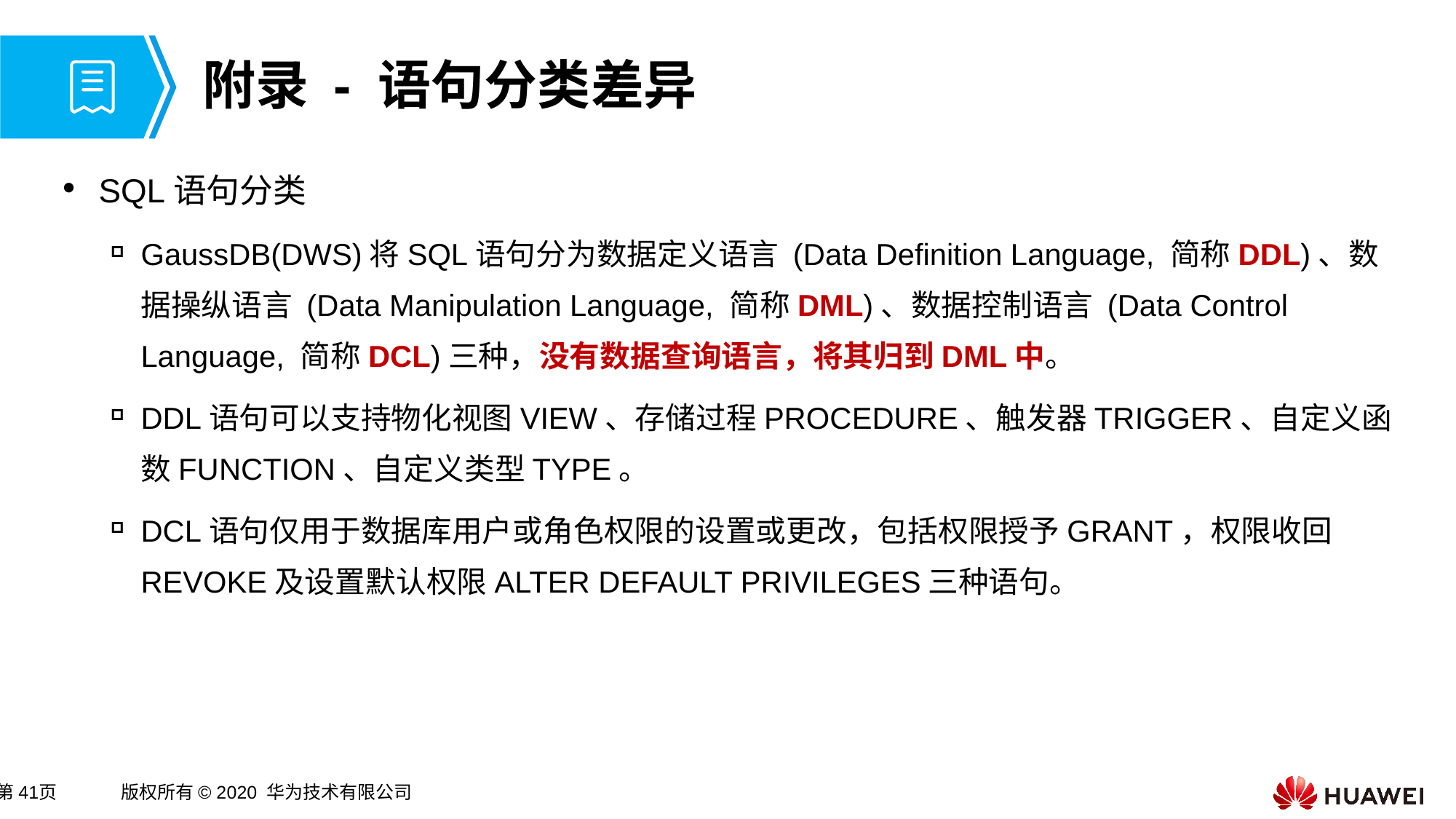

# 附录 - 语句分类差异
SQL语句分类
GaussDB(DWS)将SQL语句分为数据定义语言 (Data Definition Language, 简称DDL)、数据操纵语言 (Data Manipulation Language, 简称DML)、数据控制语言 (Data Control Language, 简称DCL)三种，没有数据查询语言，将其归到DML中。
DDL语句可以支持物化视图VIEW、存储过程PROCEDURE、触发器TRIGGER、自定义函数FUNCTION、自定义类型TYPE。
DCL语句仅用于数据库用户或角色权限的设置或更改，包括权限授予GRANT，权限收回REVOKE及设置默认权限ALTER DEFAULT PRIVILEGES三种语句。